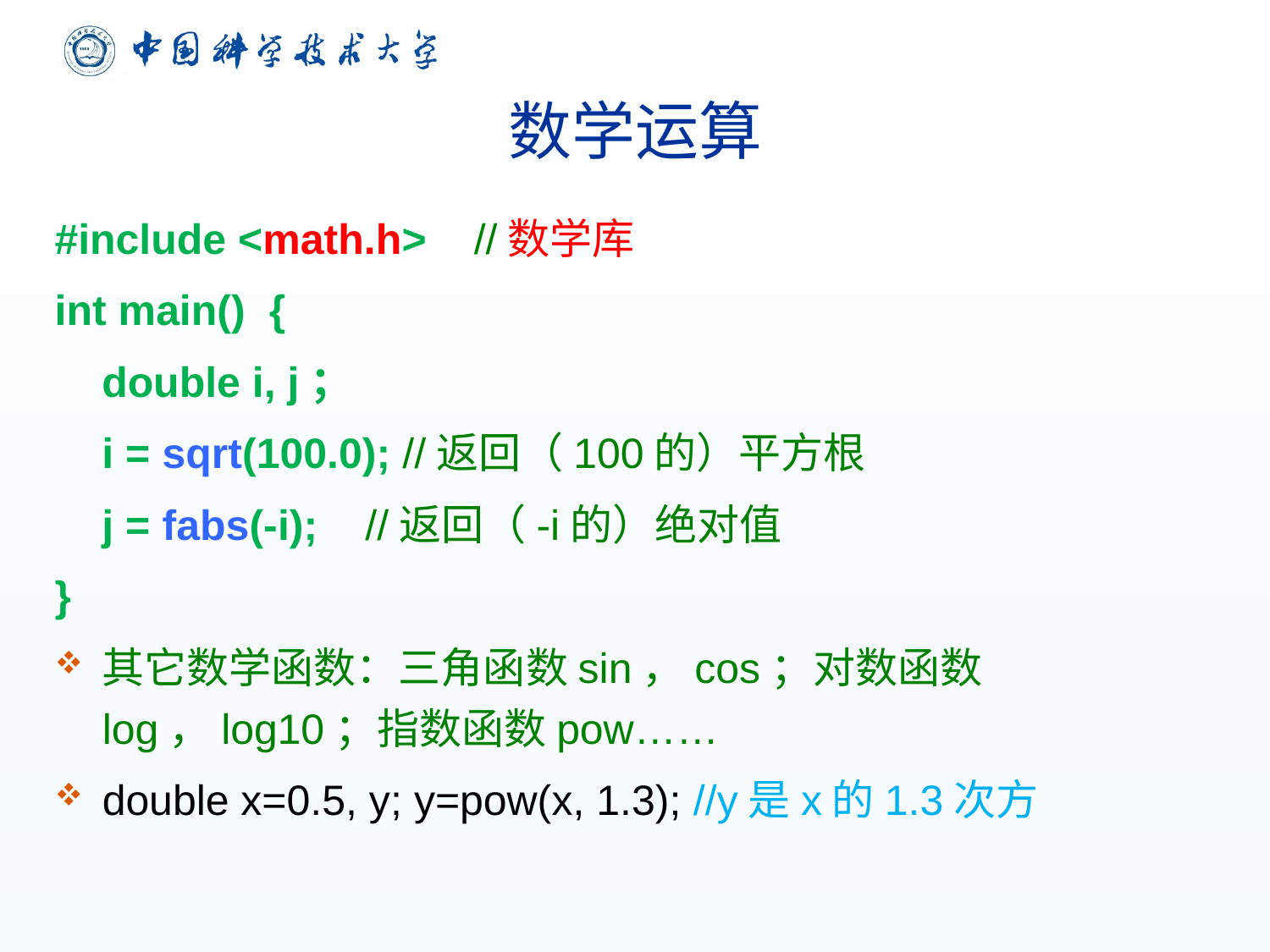

数学运算
#include <math.h>    //数学库
int main()  {
    double i, j；
    i = sqrt(100.0); //返回（100的）平方根
    j = fabs(-i);    //返回（-i的）绝对值
}
其它数学函数：三角函数sin，cos；对数函数log，log10；指数函数pow……
double x=0.5, y; y=pow(x, 1.3); //y是x的1.3次方